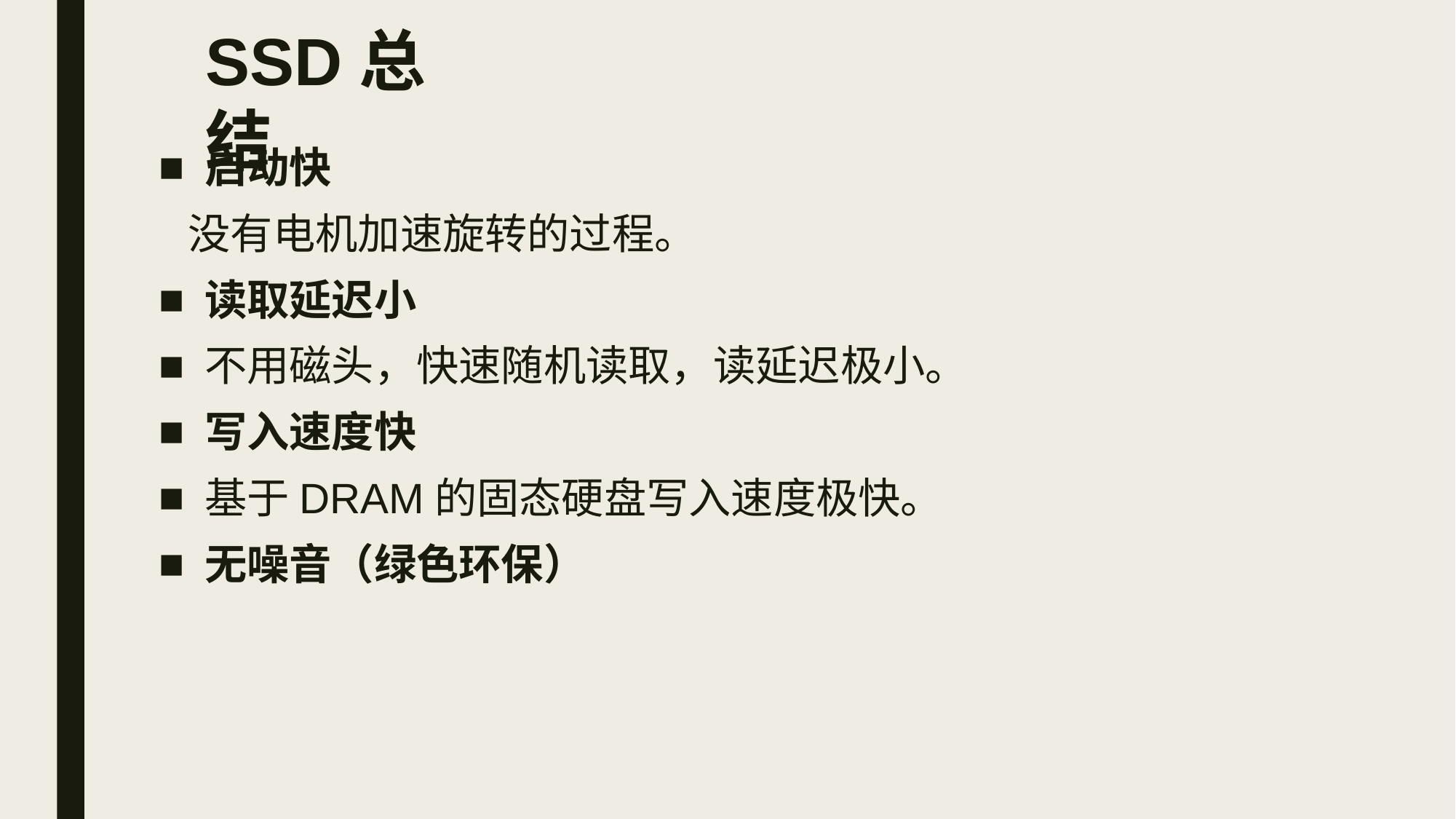

SSD总结
启动快
  没有电机加速旋转的过程。
读取延迟小
不用磁头，快速随机读取，读延迟极小。
写入速度快
基于DRAM的固态硬盘写入速度极快。
无噪音（绿色环保）